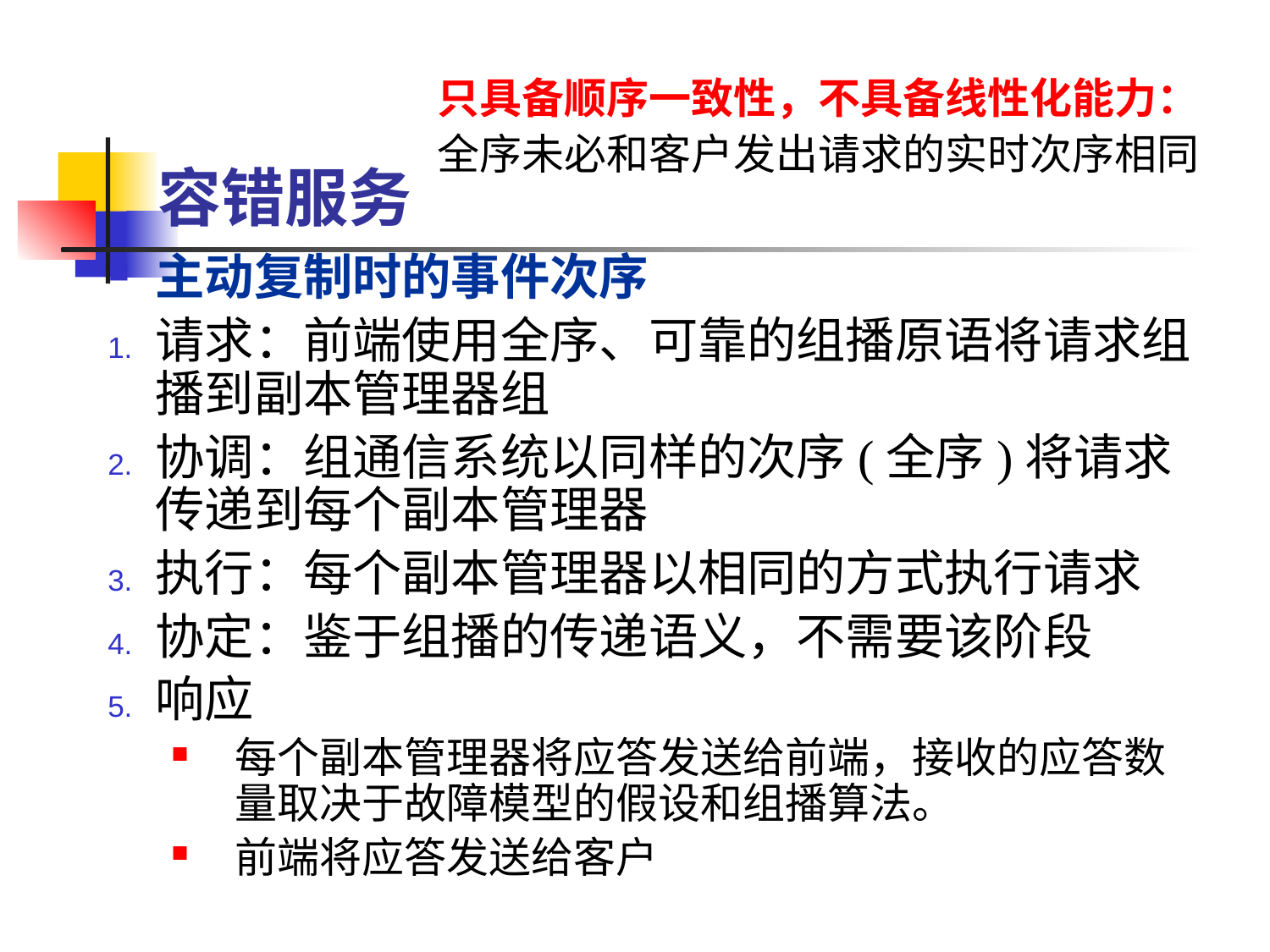

只具备顺序一致性，不具备线性化能力：全序未必和客户发出请求的实时次序相同
# 容错服务
主动复制时的事件次序
请求：前端使用全序、可靠的组播原语将请求组播到副本管理器组
协调：组通信系统以同样的次序(全序)将请求传递到每个副本管理器
执行：每个副本管理器以相同的方式执行请求
协定：鉴于组播的传递语义，不需要该阶段
响应
每个副本管理器将应答发送给前端，接收的应答数量取决于故障模型的假设和组播算法。
前端将应答发送给客户